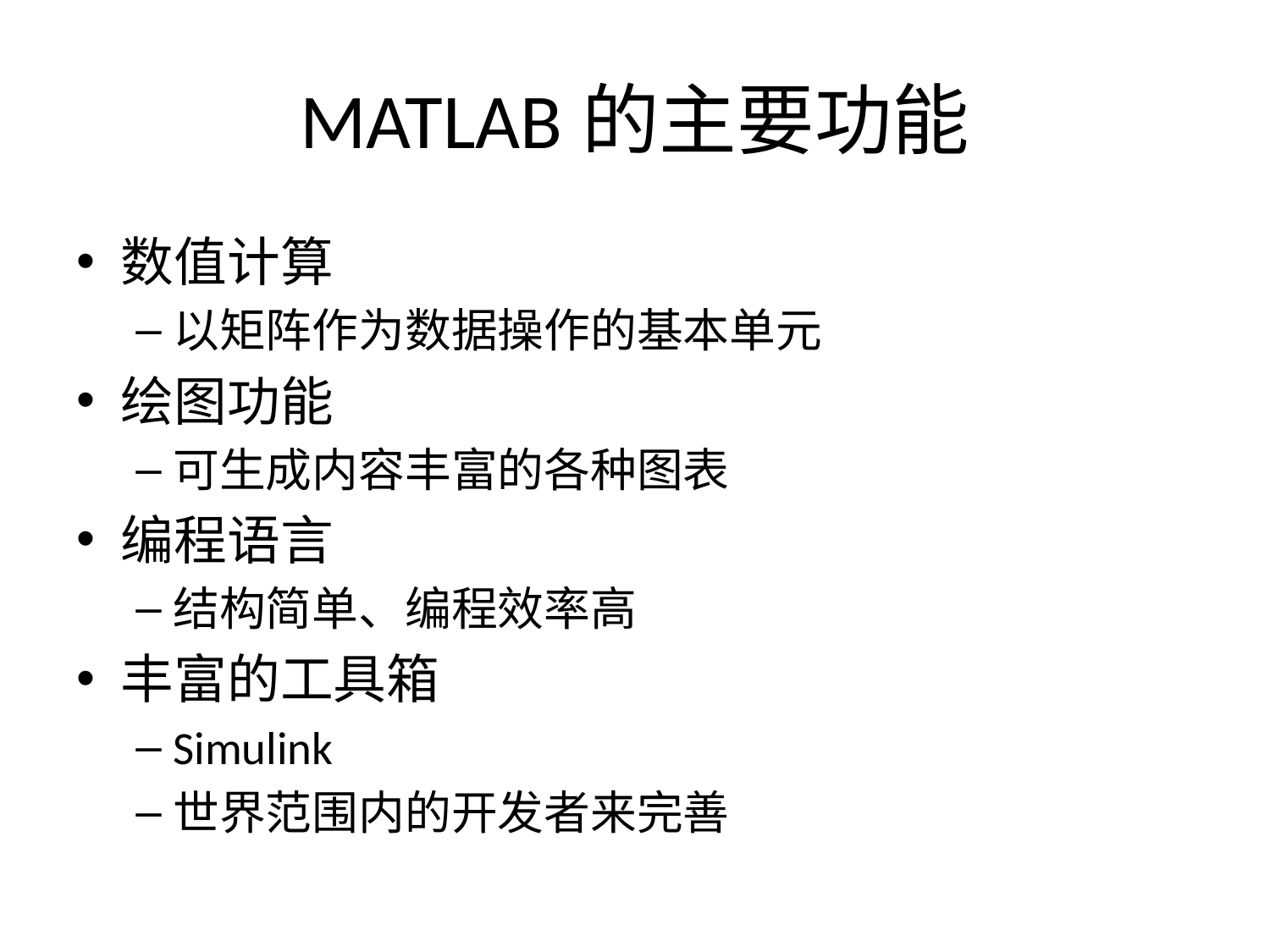

# MATLAB的主要功能
数值计算
以矩阵作为数据操作的基本单元
绘图功能
可生成内容丰富的各种图表
编程语言
结构简单、编程效率高
丰富的工具箱
Simulink
世界范围内的开发者来完善